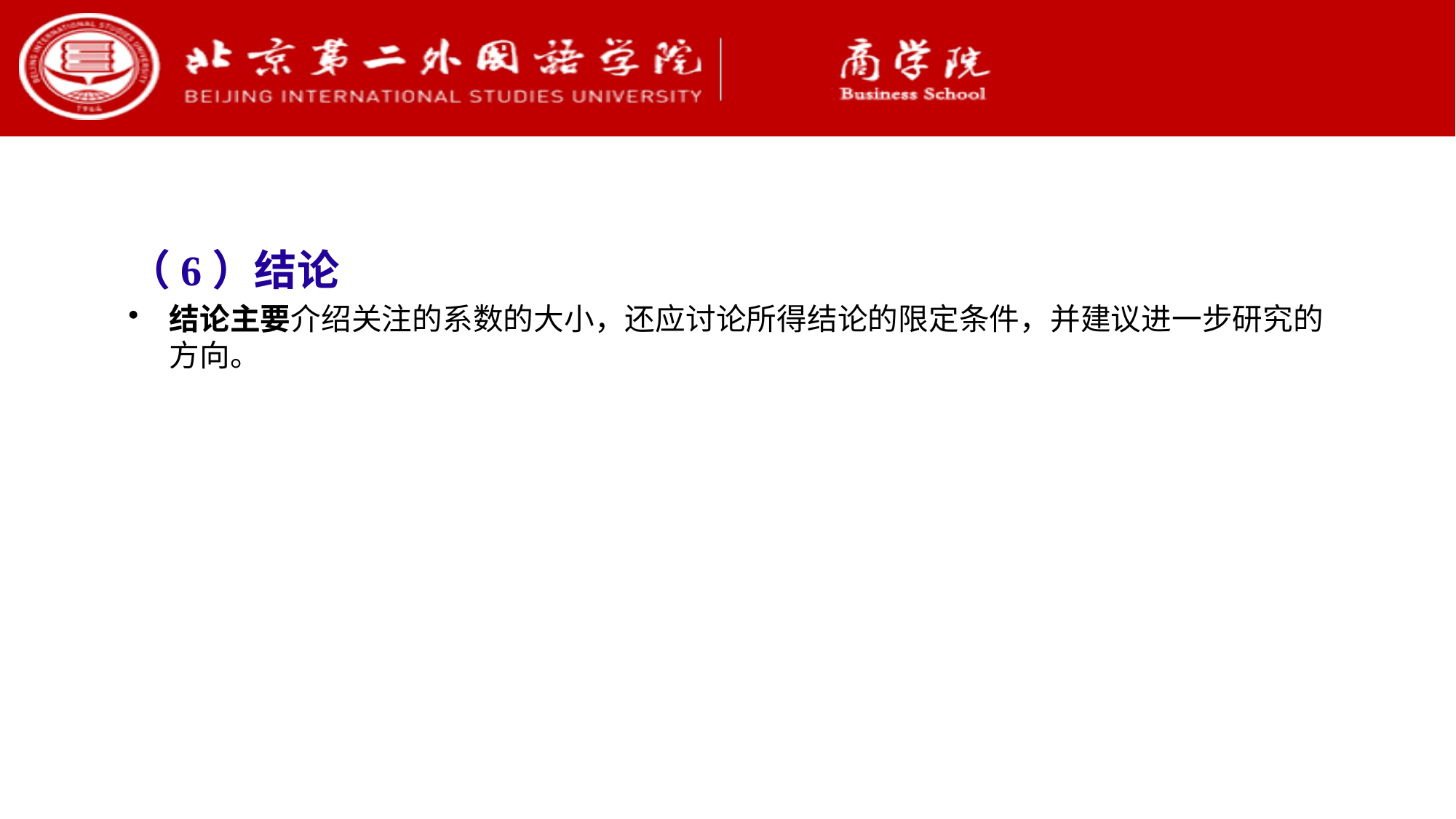

（6）结论
结论主要介绍关注的系数的大小，还应讨论所得结论的限定条件，并建议进一步研究的方向。